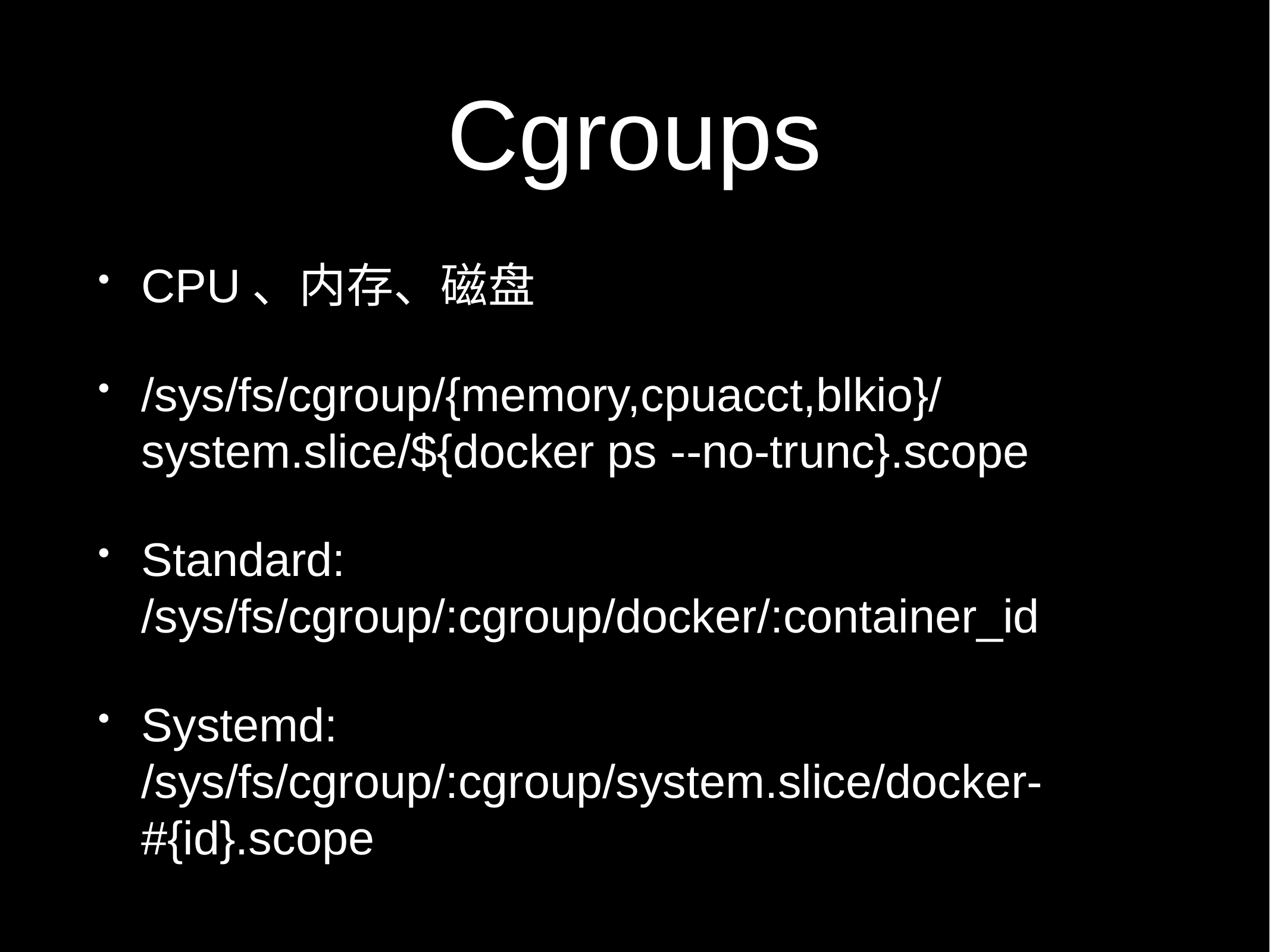

# Cgroups
CPU、内存、磁盘
/sys/fs/cgroup/{memory,cpuacct,blkio}/system.slice/${docker ps --no-trunc}.scope
Standard: /sys/fs/cgroup/:cgroup/docker/:container_id
Systemd:  /sys/fs/cgroup/:cgroup/system.slice/docker-#{id}.scope